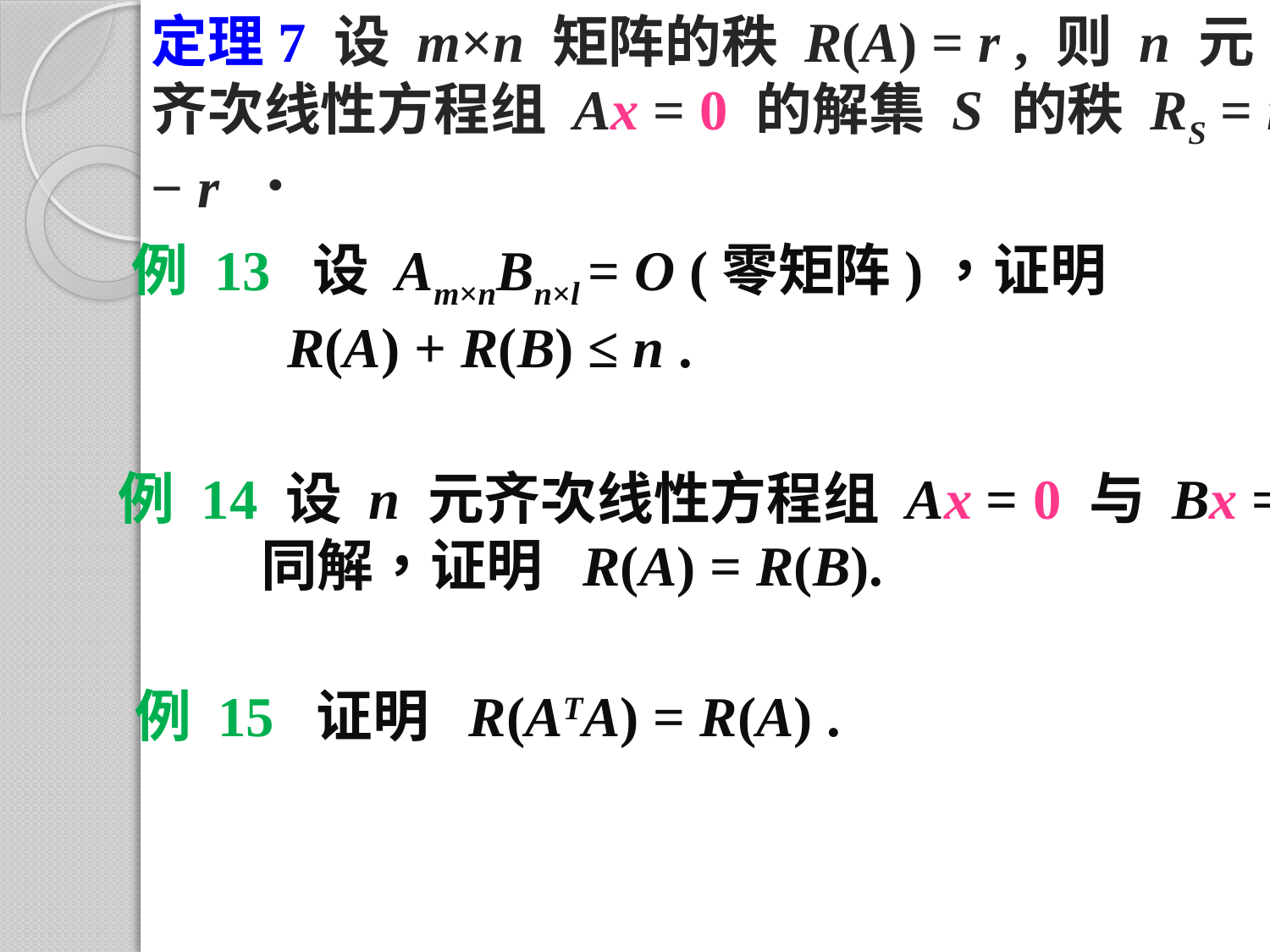

定理7 设 m×n 矩阵的秩 R(A) = r , 则 n 元齐次线性方程组 Ax = 0 的解集 S 的秩 RS = n − r ．

例 13  设 Am×nBn×l = O (零矩阵)，证明
	  R(A) + R(B) ≤ n .

例 14 设 n 元齐次线性方程组 Ax = 0 与 Bx = 0
          同解，证明  R(A) = R(B).

例 15  证明  R(ATA) = R(A) .